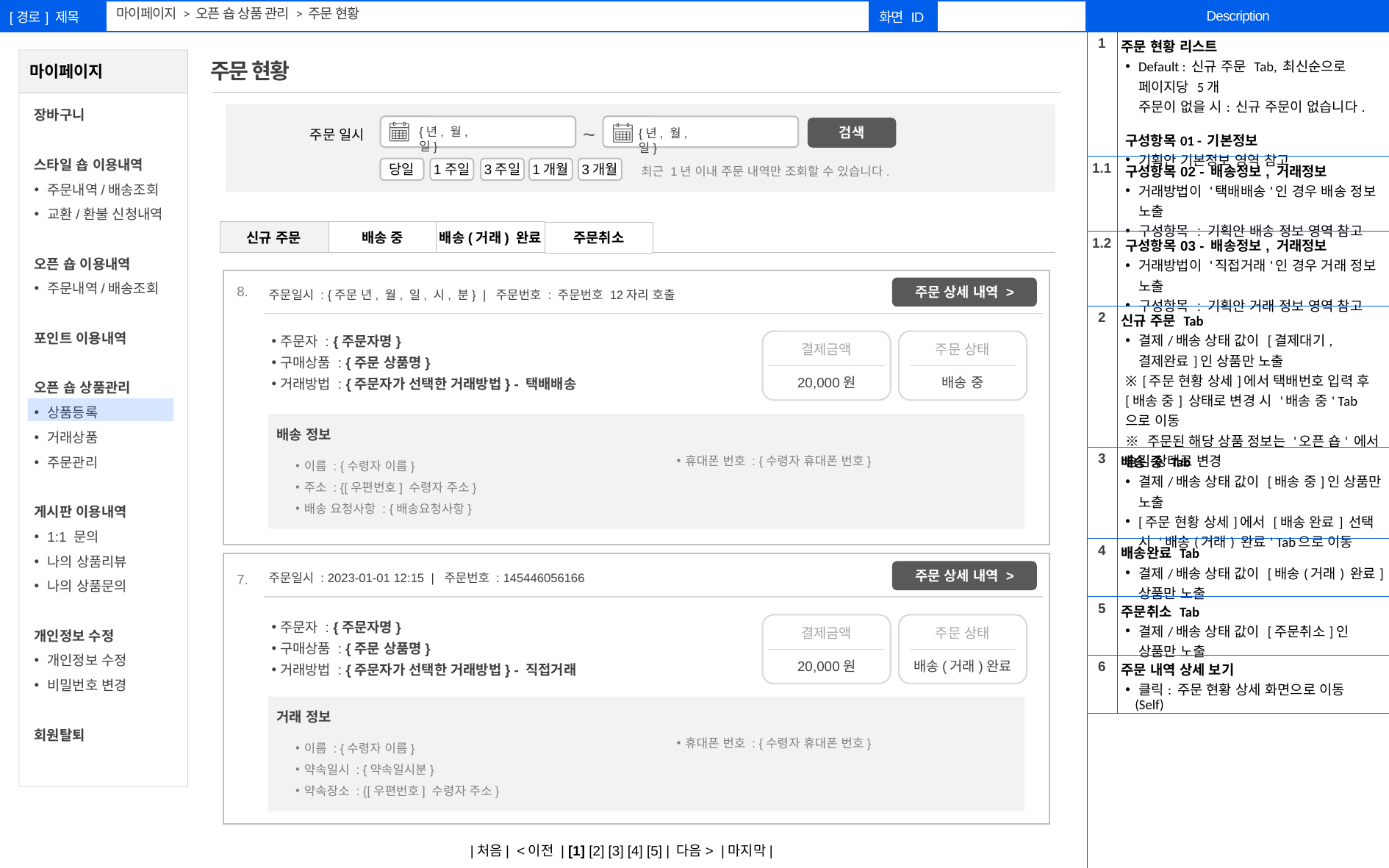

마이페이지 > 오픈 숍 상품 관리 > 주문 현황
#
| 1 | 주문 현황 리스트 Default : 신규 주문 Tab, 최신순으로 페이지당 5개 주문이 없을 시: 신규 주문이 없습니다. 구성항목01 - 기본정보 기획안 기본정보 영역 참고 |
| --- | --- |
| 1.1 | 구성항목02 - 배송정보, 거래정보 거래방법이 '택배배송'인 경우 배송 정보 노출 구성항목 : 기획안 배송 정보 영역 참고 |
| 1.2 | 구성항목03 - 배송정보, 거래정보 거래방법이 '직접거래'인 경우 거래 정보 노출 구성항목 : 기획안 거래 정보 영역 참고 |
| 2 | 신규 주문 Tab 결제/배송 상태 값이 [결제대기, 결제완료]인 상품만 노출 ※ [주문 현황 상세]에서 택배번호 입력 후 [배송 중] 상태로 변경 시 '배송 중' Tab으로 이동 ※ 주문된 해당 상품 정보는 '오픈 숍' 에서 숨김 상태로 변경 |
| 3 | 배송 중 Tab 결제/배송 상태 값이 [배송 중]인 상품만 노출 [주문 현황 상세]에서 [배송 완료] 선택 시 '배송(거래) 완료' Tab으로 이동 |
| 4 | 배송완료 Tab 결제/배송 상태 값이 [배송(거래) 완료] 상품만 노출 |
| 5 | 주문취소 Tab 결제/배송 상태 값이 [주문취소]인 상품만 노출 |
| 6 | 주문 내역 상세 보기 클릭: 주문 현황 상세 화면으로 이동 (Self) |
|  |  |
주문 현황

~

검색
{년, 월, 일}
{년, 월, 일}

주문 일시
최근 1년 이내 주문 내역만 조회할 수 있습니다.
당일
1주일
3주일
1개월
3개월
신규 주문
배송 중
배송(거래) 완료
주문취소

주문 상세 내역 >
8.
주문일시 : {주문 년, 월, 일, 시, 분}  |  주문번호 : 주문번호 12자리 호출
주문자 : {주문자명}
구매상품 : {주문 상품명}
거래방법 : {주문자가 선택한 거래방법} - 택배배송
결제금액

20,000원
주문 상태

배송 중

배송 정보
휴대폰 번호 : {수령자 휴대폰 번호}
이름 : {수령자 이름}
주소 : {[우편번호] 수령자 주소}
배송 요청사항 : {배송요청사항}

주문 상세 내역 >
주문일시 : 2023-01-01 12:15  |  주문번호 : 145446056166
7.
주문자 : {주문자명}
구매상품 : {주문 상품명}
거래방법 : {주문자가 선택한 거래방법} - 직접거래
결제금액

20,000원
주문 상태

배송(거래)완료
거래 정보
휴대폰 번호 : {수령자 휴대폰 번호}
이름 : {수령자 이름}
약속일시 : {약속일시분}
약속장소 : {[우편번호] 수령자 주소}
|처음|  <이전 | [1] [2] [3] [4] [5] | 다음>  |마지막|